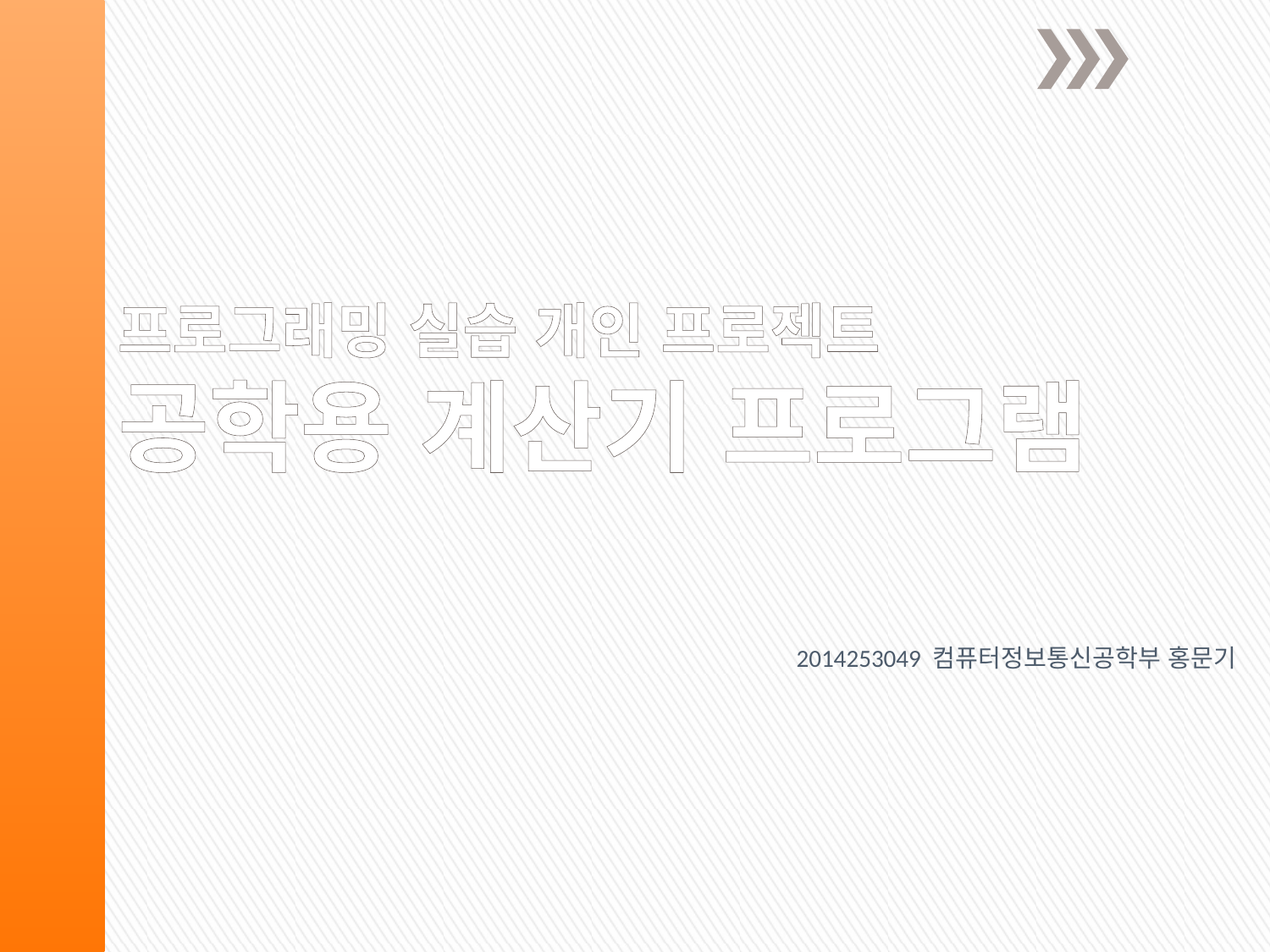

# 프로그래밍 실습 개인 프로젝트 공학용 계산기 프로그램
2014253049 컴퓨터정보통신공학부 홍문기